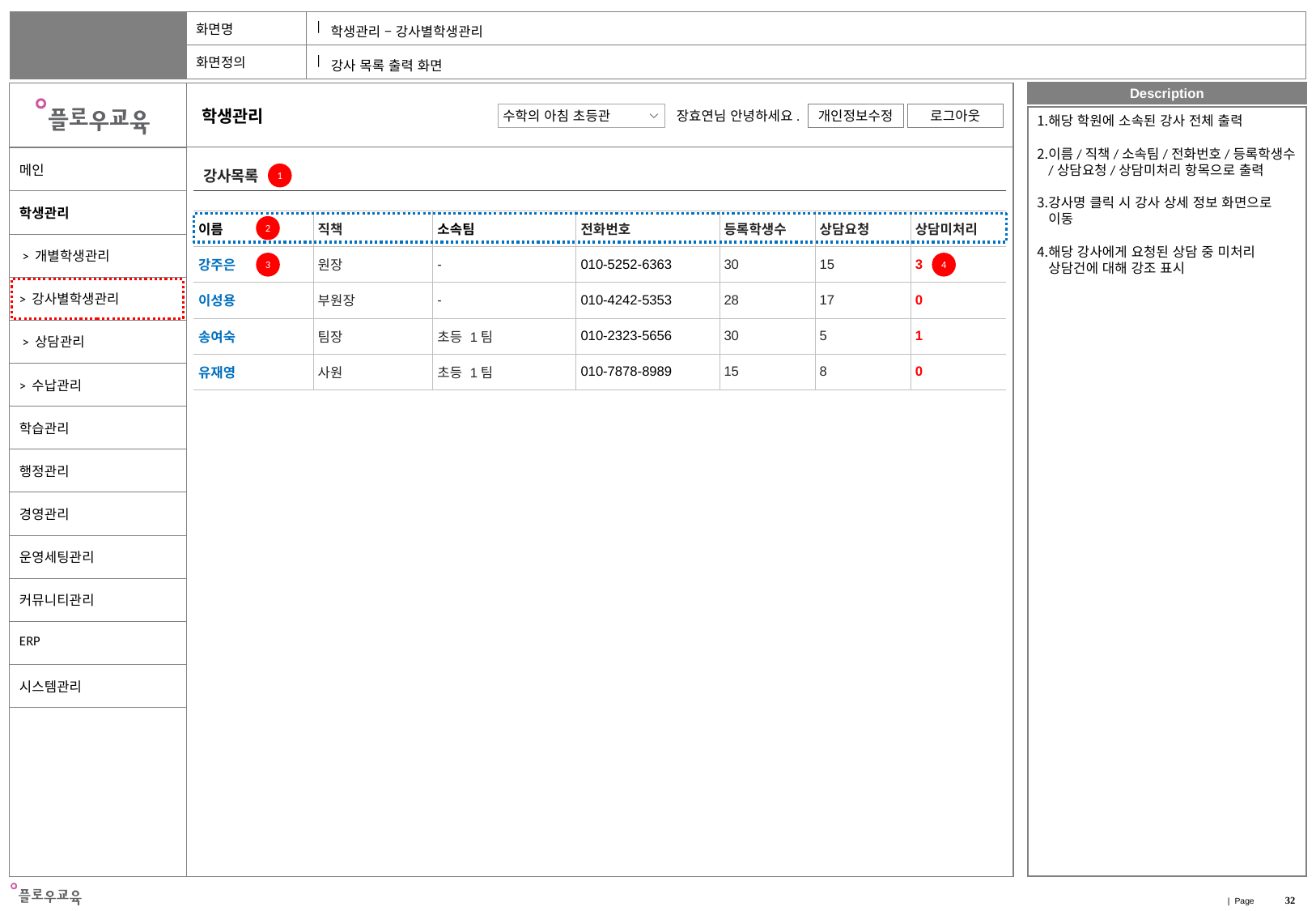

학생관리 – 강사별학생관리
강사 목록 출력 화면
해당 학원에 소속된 강사 전체 출력
이름/직책/소속팀/전화번호/등록학생수/상담요청/상담미처리 항목으로 출력
강사명 클릭 시 강사 상세 정보 화면으로 이동
해당 강사에게 요청된 상담 중 미처리 상담건에 대해 강조 표시
| 강사목록 |
| --- |
1
| 이름 | 직책 | 소속팀 | 전화번호 | 등록학생수 | 상담요청 | 상담미처리 |
| --- | --- | --- | --- | --- | --- | --- |
| 강주은 | 원장 | - | 010-5252-6363 | 30 | 15 | 3 |
| 이성용 | 부원장 | - | 010-4242-5353 | 28 | 17 | 0 |
| 송여숙 | 팀장 | 초등 1팀 | 010-2323-5656 | 30 | 5 | 1 |
| 유재영 | 사원 | 초등 1팀 | 010-7878-8989 | 15 | 8 | 0 |

2
3
4

32